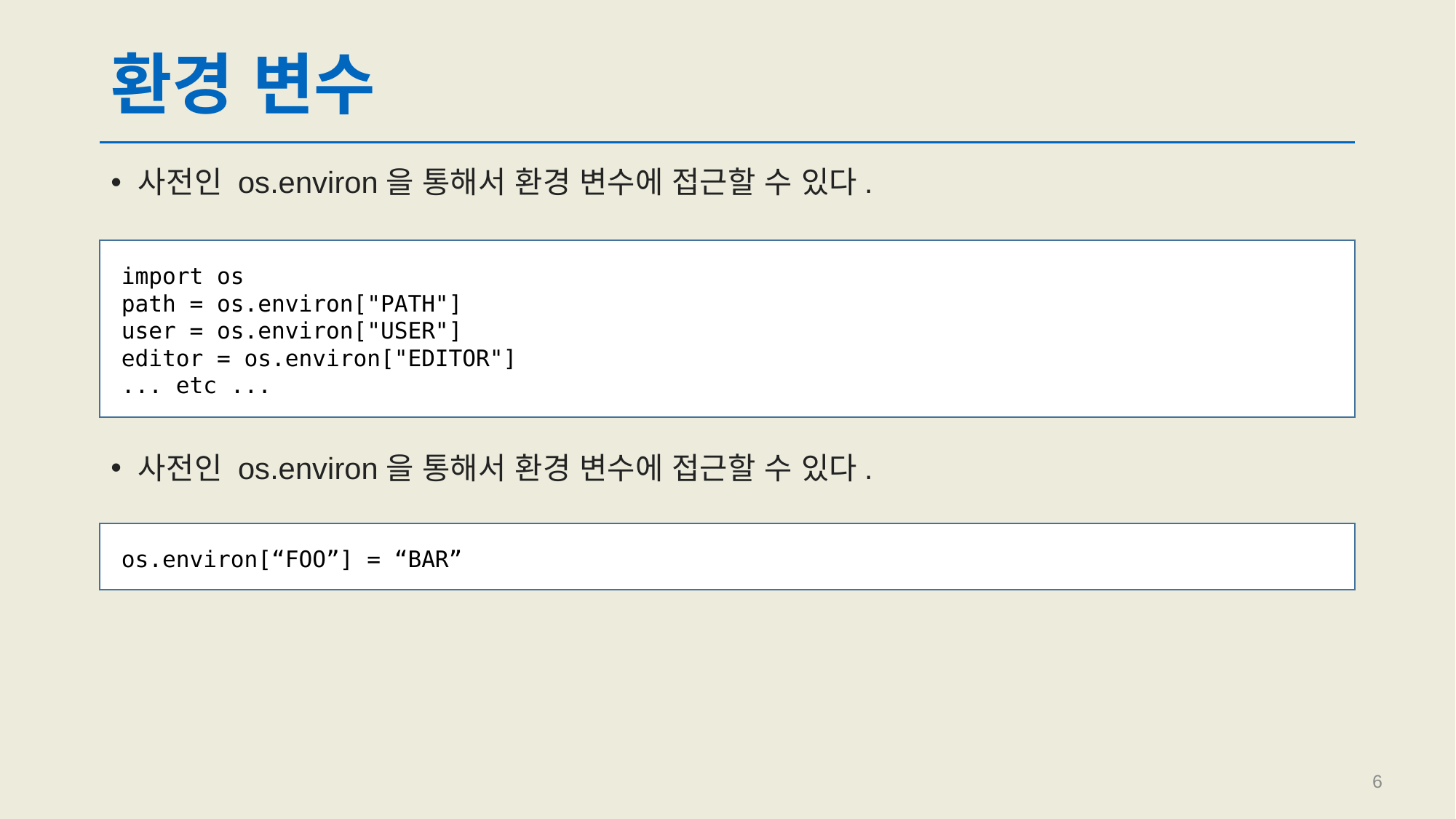

# 환경 변수
사전인 os.environ을 통해서 환경 변수에 접근할 수 있다.
import os
path = os.environ["PATH"]
user = os.environ["USER"]
editor = os.environ["EDITOR"]
... etc ...
사전인 os.environ을 통해서 환경 변수에 접근할 수 있다.
os.environ[“FOO”] = “BAR”
6